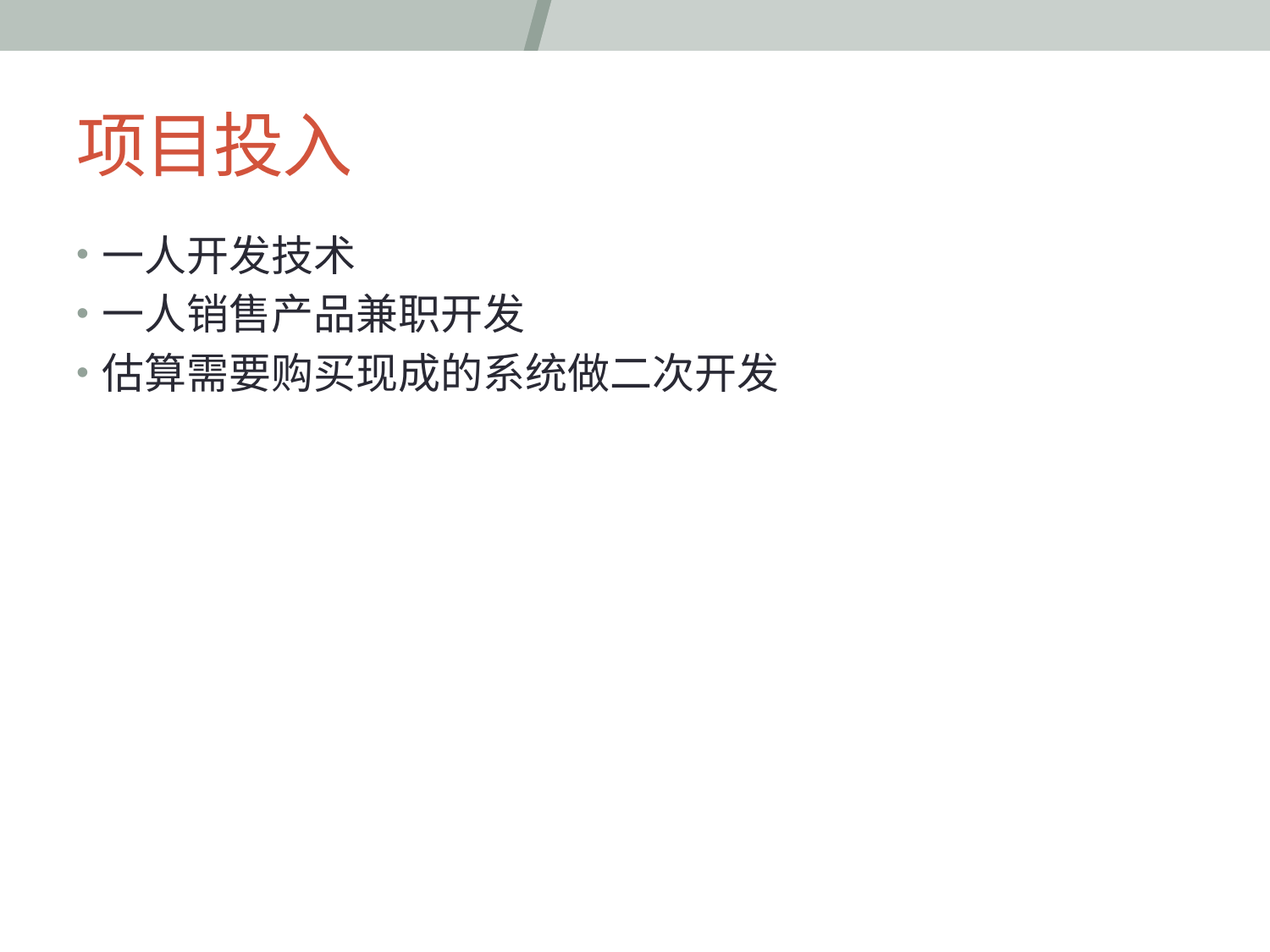

# 项目投入
一人开发技术
一人销售产品兼职开发
估算需要购买现成的系统做二次开发